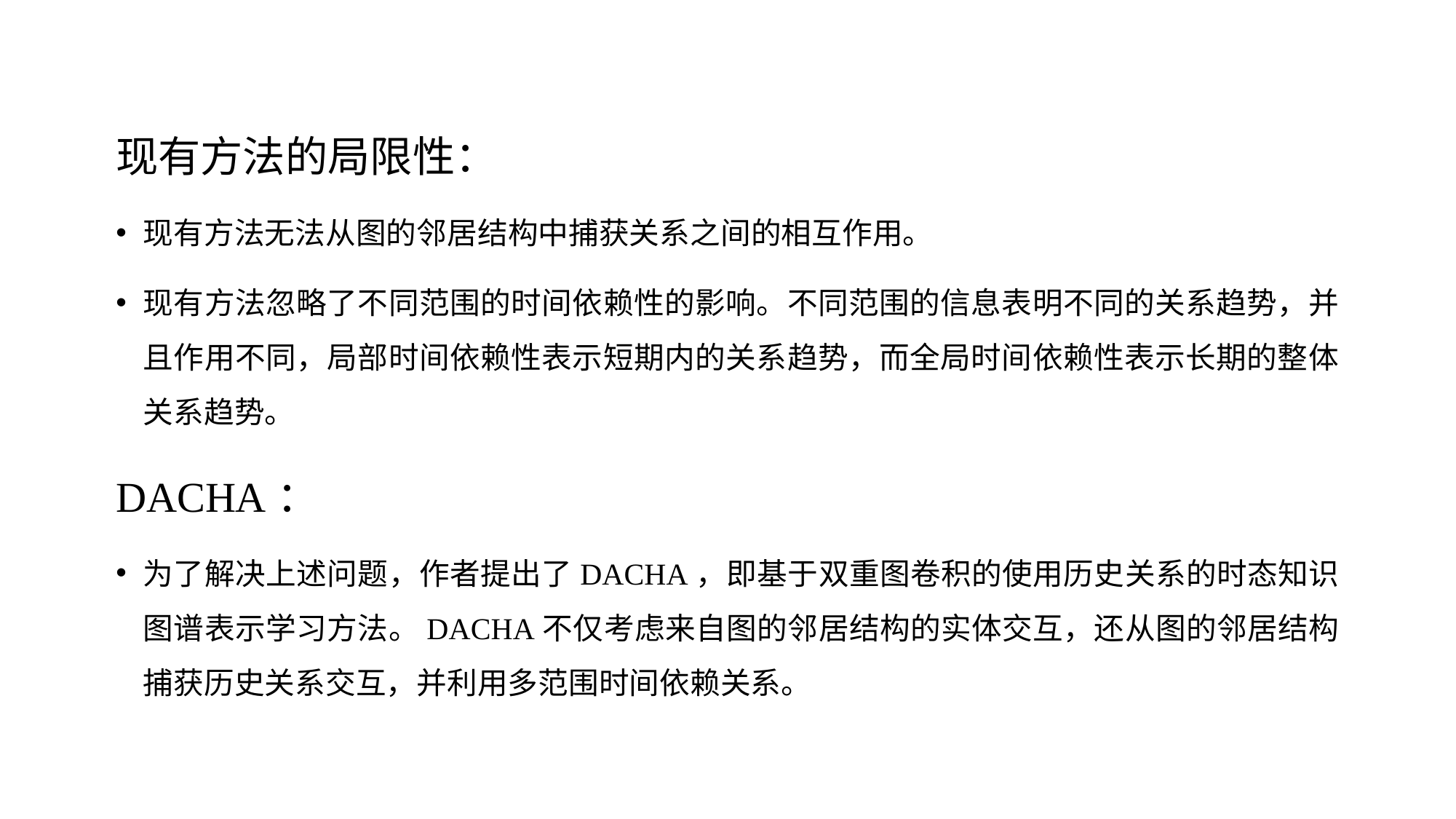

现有方法的局限性：
现有方法无法从图的邻居结构中捕获关系之间的相互作用。
现有方法忽略了不同范围的时间依赖性的影响。不同范围的信息表明不同的关系趋势，并且作用不同，局部时间依赖性表示短期内的关系趋势，而全局时间依赖性表示长期的整体关系趋势。
DACHA：
为了解决上述问题，作者提出了DACHA，即基于双重图卷积的使用历史关系的时态知识图谱表示学习方法。DACHA不仅考虑来自图的邻居结构的实体交互，还从图的邻居结构捕获历史关系交互，并利用多范围时间依赖关系。